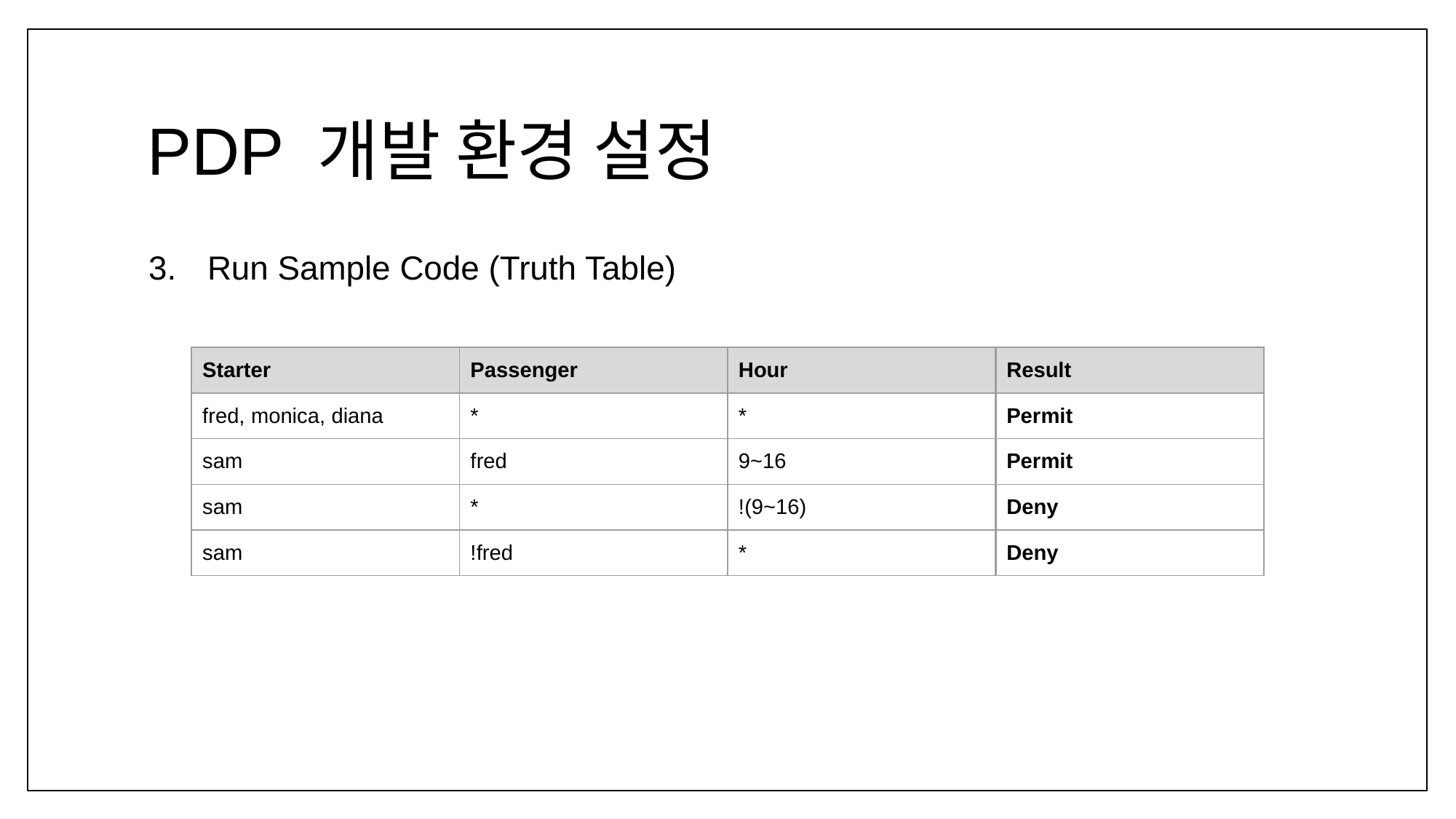

# PDP 개발 환경 설정
Run Sample Code (Truth Table)
| Starter | Passenger | Hour | Result |
| --- | --- | --- | --- |
| fred, monica, diana | \* | \* | Permit |
| sam | fred | 9~16 | Permit |
| sam | \* | !(9~16) | Deny |
| sam | !fred | \* | Deny |